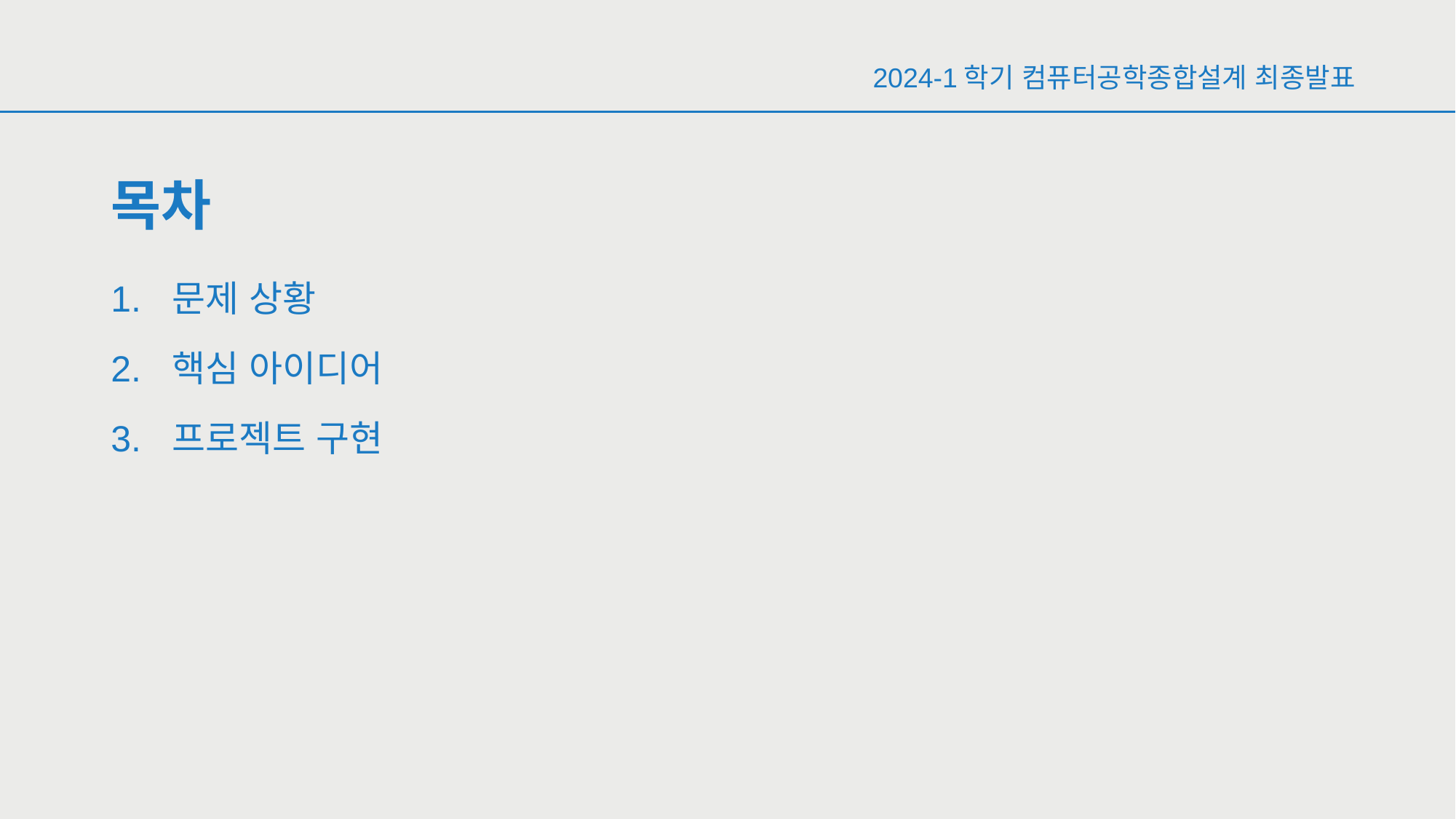

2024-1학기 컴퓨터공학종합설계 최종발표
# 목차
문제 상황
핵심 아이디어
프로젝트 구현